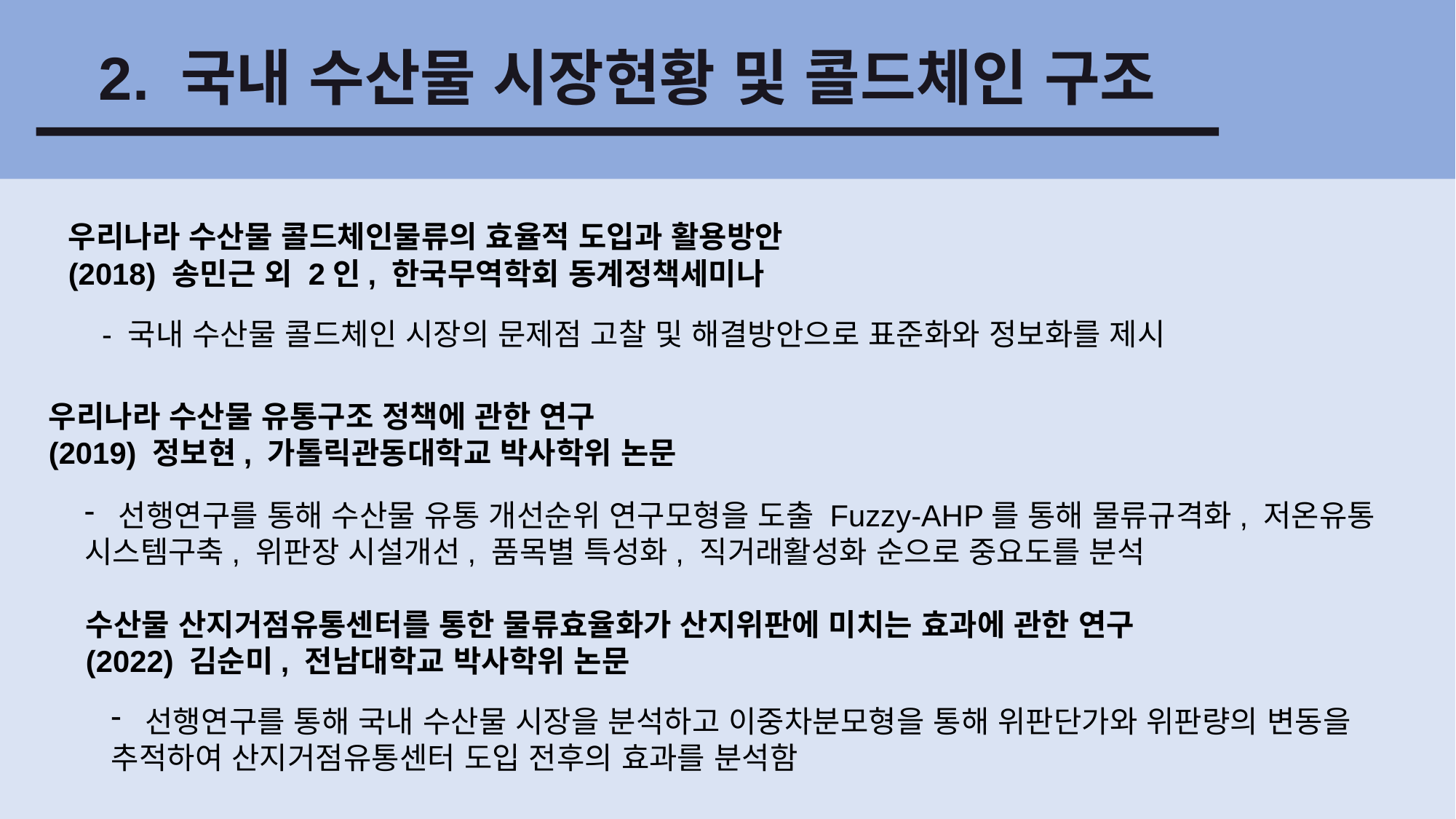

2. 국내 수산물 시장현황 및 콜드체인 구조

우리나라 수산물 콜드체인물류의 효율적 도입과 활용방안
(2018) 송민근 외 2인, 한국무역학회 동계정책세미나
- 국내 수산물 콜드체인 시장의 문제점 고찰 및 해결방안으로 표준화와 정보화를 제시
우리나라 수산물 유통구조 정책에 관한 연구
(2019) 정보현, 가톨릭관동대학교 박사학위 논문
선행연구를 통해 수산물 유통 개선순위 연구모형을 도출 Fuzzy-AHP를 통해 물류규격화, 저온유통
시스템구축, 위판장 시설개선, 품목별 특성화, 직거래활성화 순으로 중요도를 분석
수산물 산지거점유통센터를 통한 물류효율화가 산지위판에 미치는 효과에 관한 연구
(2022) 김순미, 전남대학교 박사학위 논문
선행연구를 통해 국내 수산물 시장을 분석하고 이중차분모형을 통해 위판단가와 위판량의 변동을
추적하여 산지거점유통센터 도입 전후의 효과를 분석함